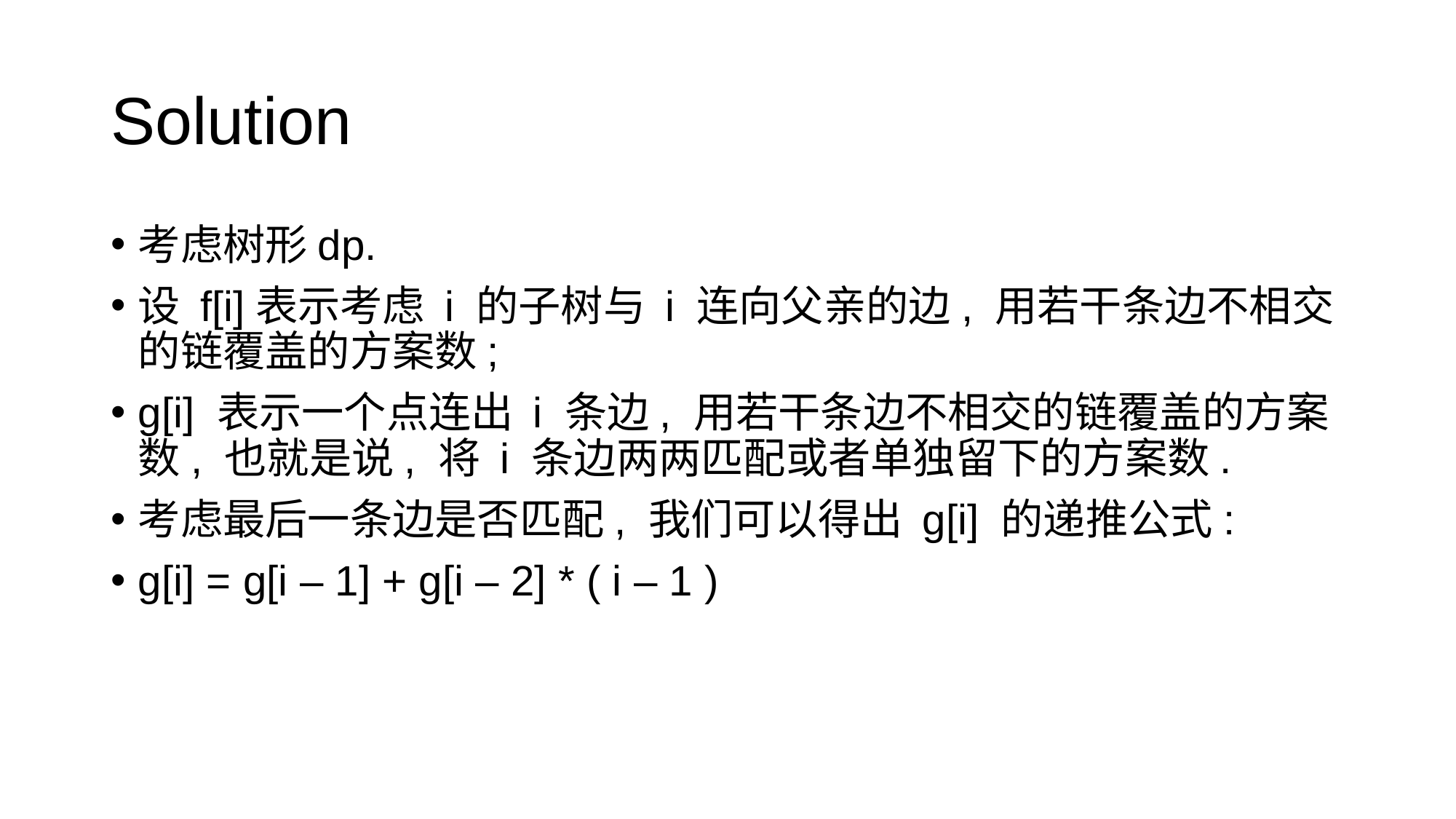

# Solution
考虑树形dp.
设 f[i]表示考虑 i 的子树与 i 连向父亲的边, 用若干条边不相交的链覆盖的方案数;
g[i]​ 表示一个点连出 i 条边, 用若干条边不相交的链覆盖的方案数, 也就是说, 将 i 条边两两匹配或者单独留下的方案数.
考虑最后一条边是否匹配, 我们可以得出 g[i] 的递推公式:
g[i] = g[i – 1] + g[i – 2] * ( i – 1 )